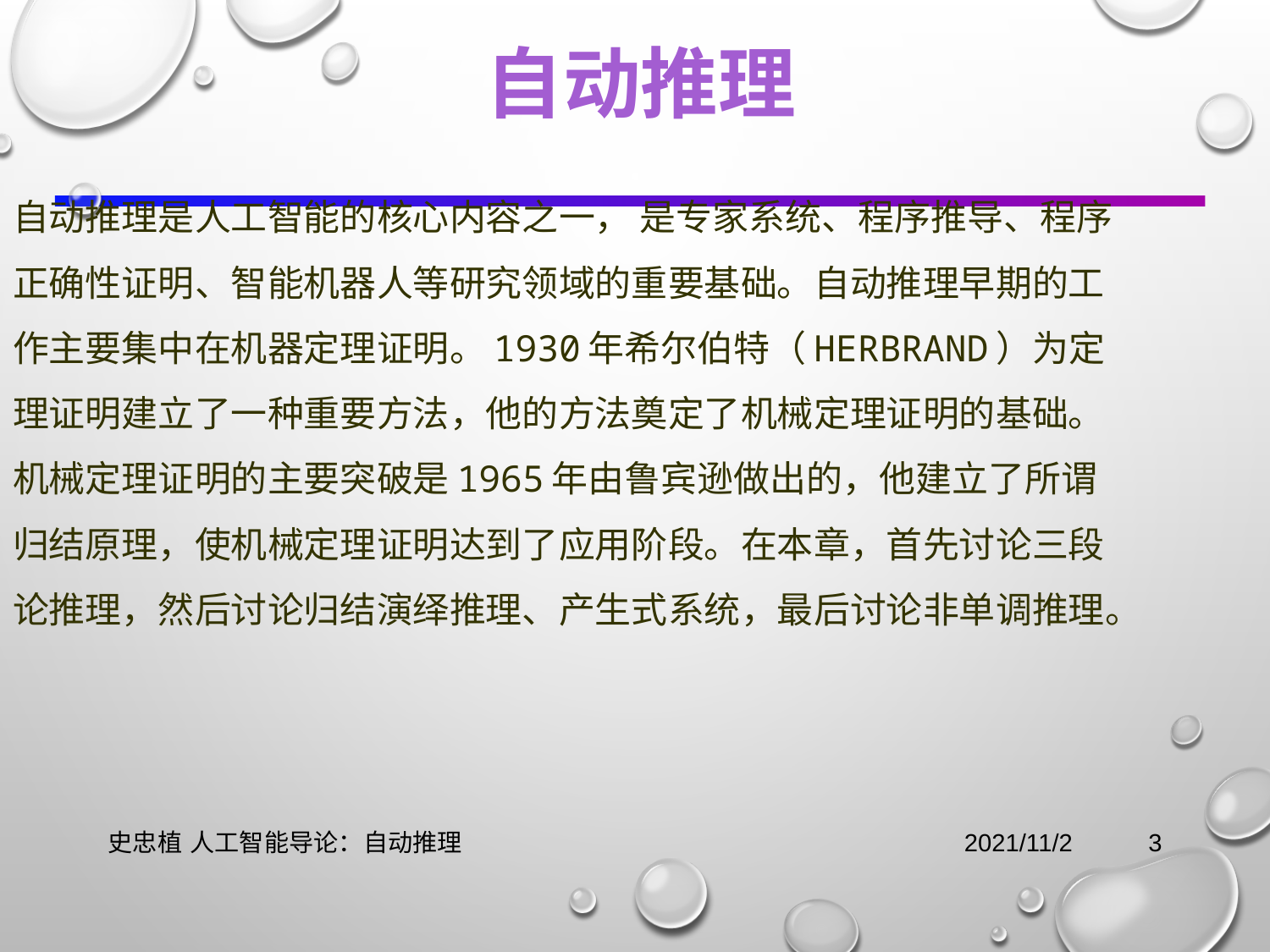

自动推理
自动推理是人工智能的核心内容之一， 是专家系统、程序推导、程序正确性证明、智能机器人等研究领域的重要基础。自动推理早期的工作主要集中在机器定理证明。1930年希尔伯特（Herbrand）为定理证明建立了一种重要方法，他的方法奠定了机械定理证明的基础。机械定理证明的主要突破是1965年由鲁宾逊做出的，他建立了所谓归结原理，使机械定理证明达到了应用阶段。在本章，首先讨论三段论推理，然后讨论归结演绎推理、产生式系统，最后讨论非单调推理。
史忠植 人工智能导论：自动推理
2021/11/2
3